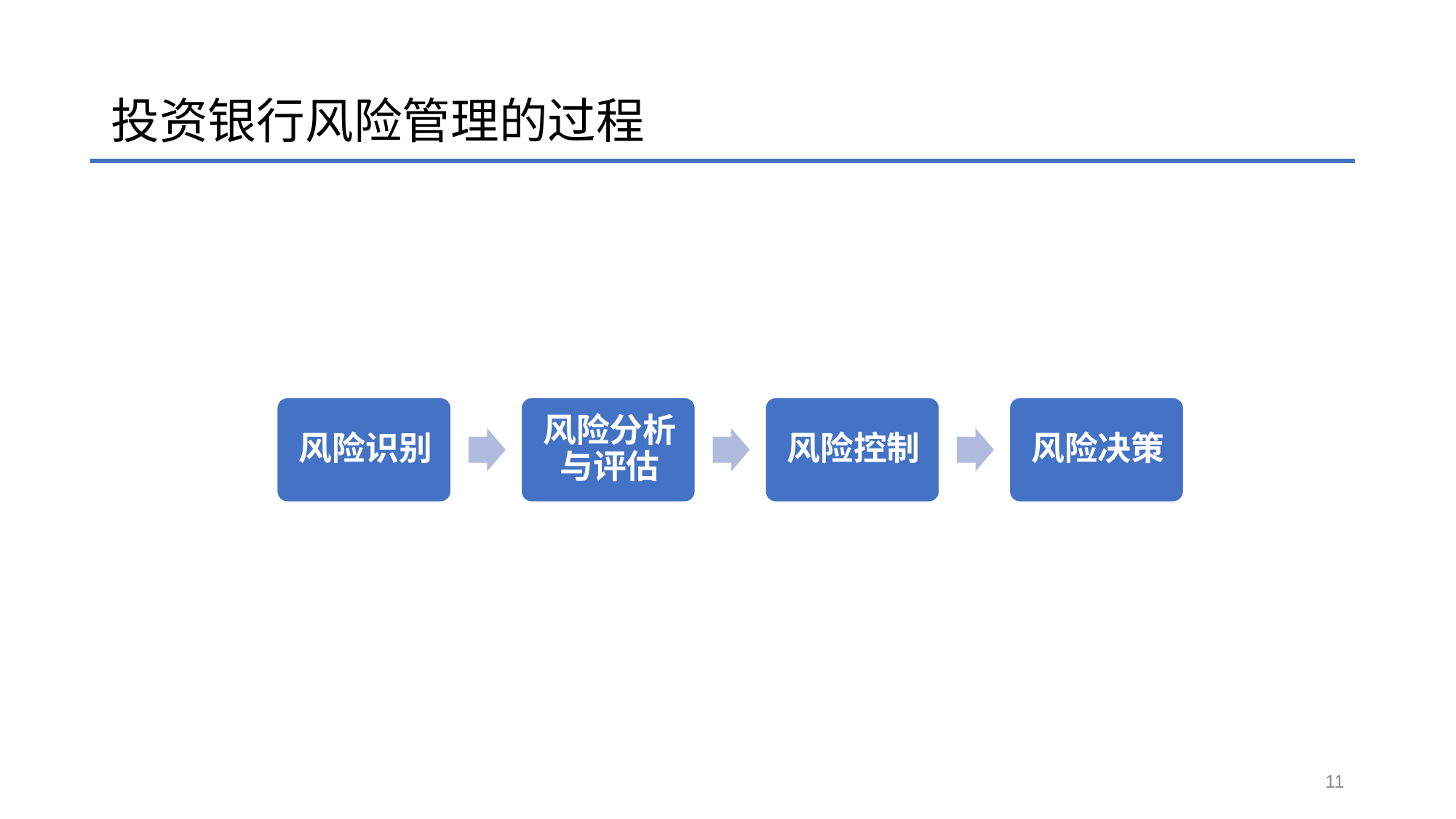

# 投资银行风险管理的过程
风险识别

风险分析与评估

风险控制

风险决策
11